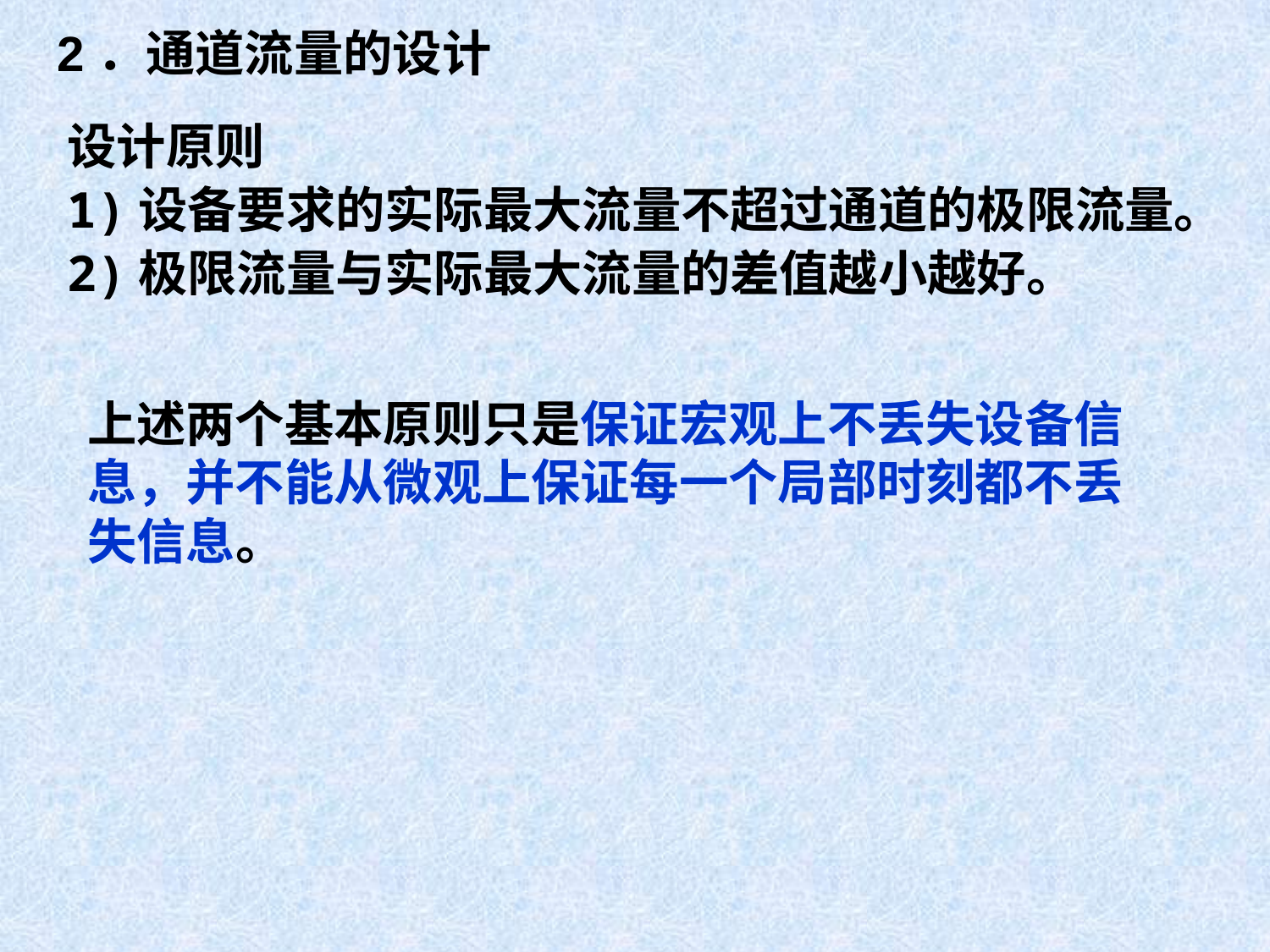

2．通道流量的设计
设计原则
1)设备要求的实际最大流量不超过通道的极限流量。
2)极限流量与实际最大流量的差值越小越好。
上述两个基本原则只是保证宏观上不丢失设备信息，并不能从微观上保证每一个局部时刻都不丢失信息。